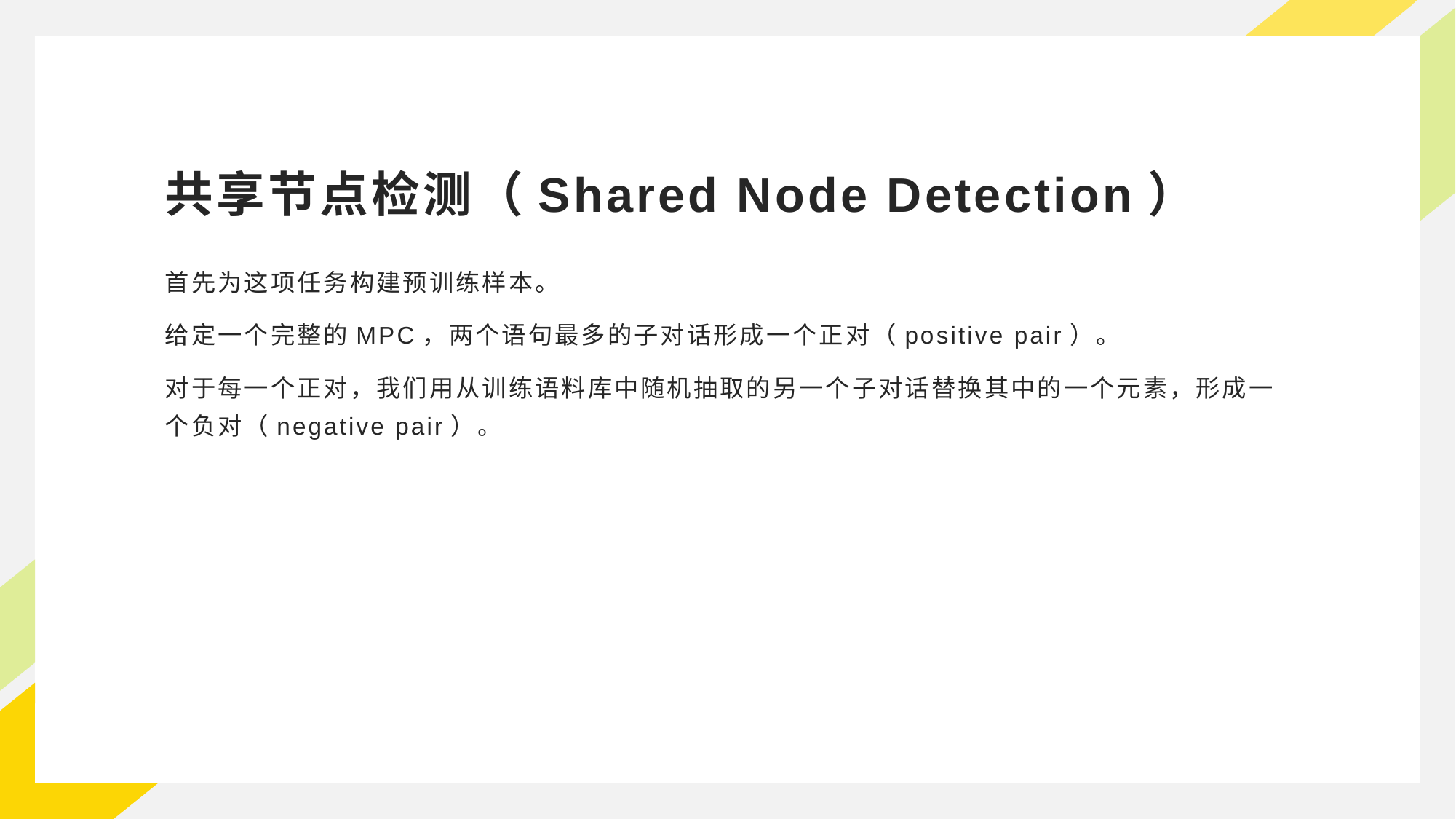

# 共享节点检测（Shared Node Detection）
首先为这项任务构建预训练样本。
给定一个完整的MPC，两个语句最多的子对话形成一个正对（positive pair）。
对于每一个正对，我们用从训练语料库中随机抽取的另一个子对话替换其中的一个元素，形成一个负对（negative pair）。